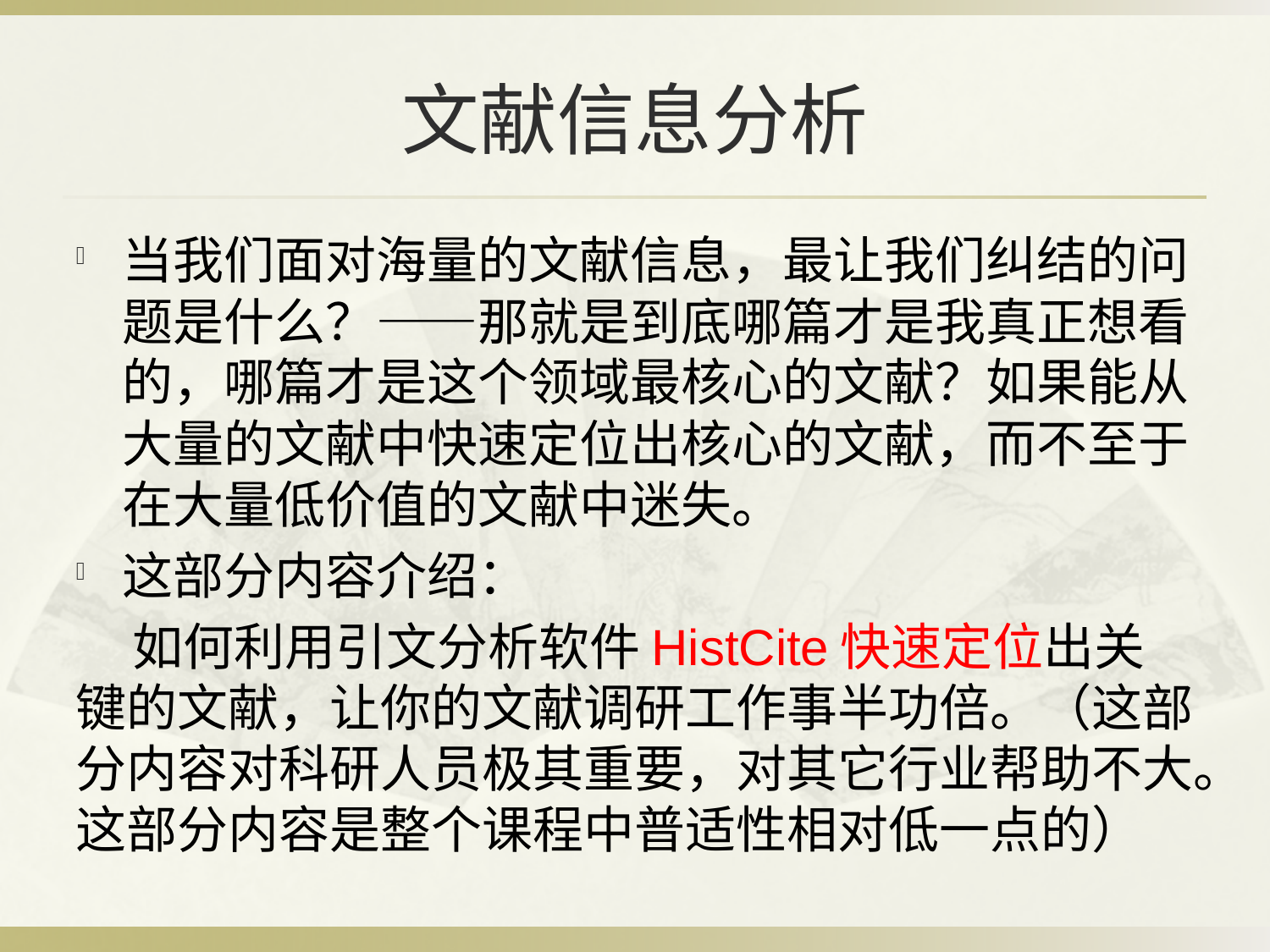

# 文献信息分析
当我们面对海量的文献信息，最让我们纠结的问题是什么？——那就是到底哪篇才是我真正想看的，哪篇才是这个领域最核心的文献？如果能从大量的文献中快速定位出核心的文献，而不至于在大量低价值的文献中迷失。
这部分内容介绍：
    如何利用引文分析软件HistCite快速定位出关键的文献，让你的文献调研工作事半功倍。（这部分内容对科研人员极其重要，对其它行业帮助不大。这部分内容是整个课程中普适性相对低一点的）